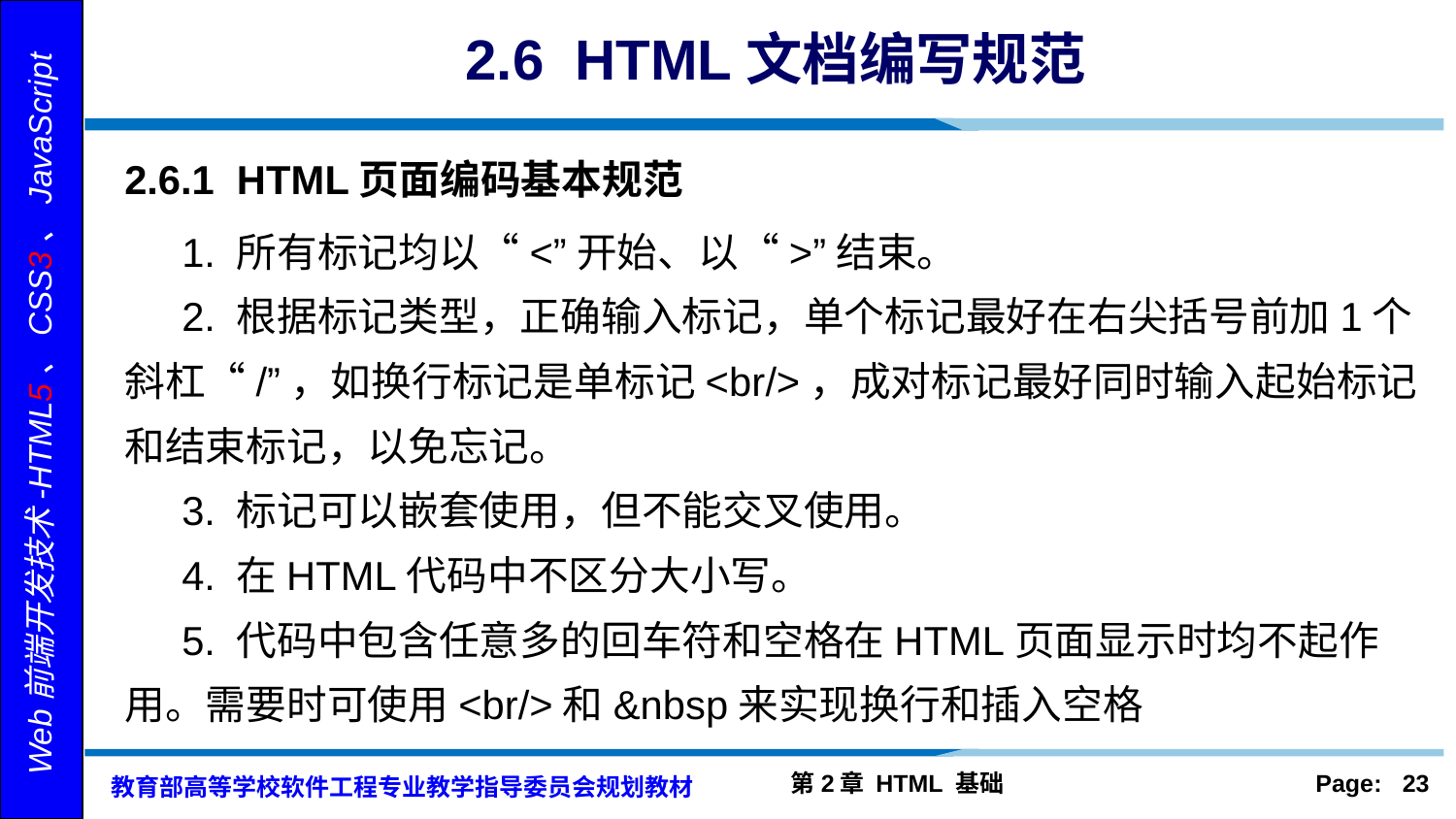

# 2.6  HTML文档编写规范
2.6.1  HTML页面编码基本规范
1. 所有标记均以“<”开始、以“>”结束。
2. 根据标记类型，正确输入标记，单个标记最好在右尖括号前加1个斜杠“/”，如换行标记是单标记<br/>，成对标记最好同时输入起始标记和结束标记，以免忘记。
3. 标记可以嵌套使用，但不能交叉使用。
4. 在HTML代码中不区分大小写。
5. 代码中包含任意多的回车符和空格在HTML页面显示时均不起作用。需要时可使用<br/>和&nbsp来实现换行和插入空格